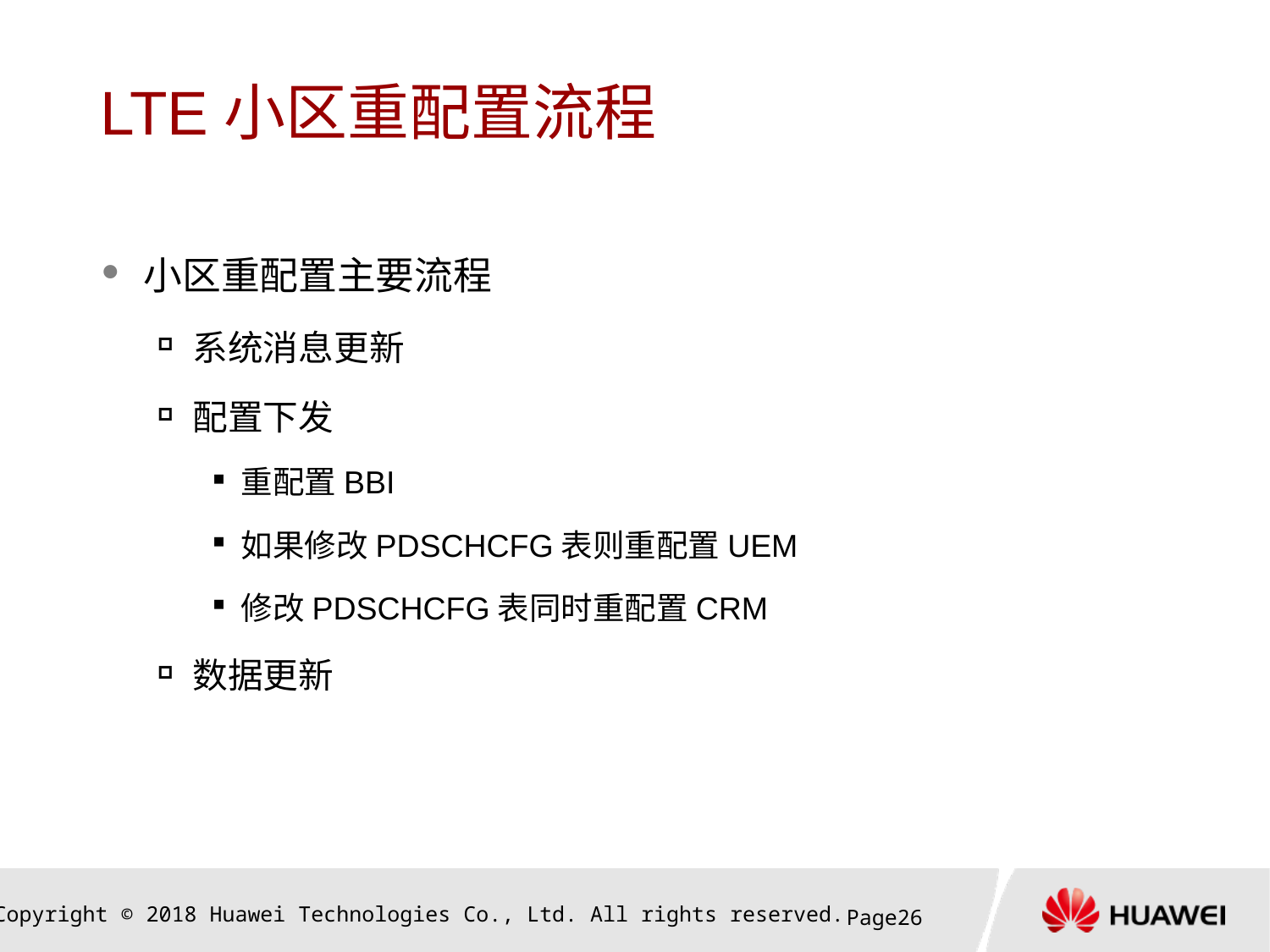

# LTE小区重配置流程
小区重配置主要流程
系统消息更新
配置下发
重配置BBI
如果修改PDSCHCFG表则重配置UEM
修改PDSCHCFG表同时重配置CRM
数据更新

Page26